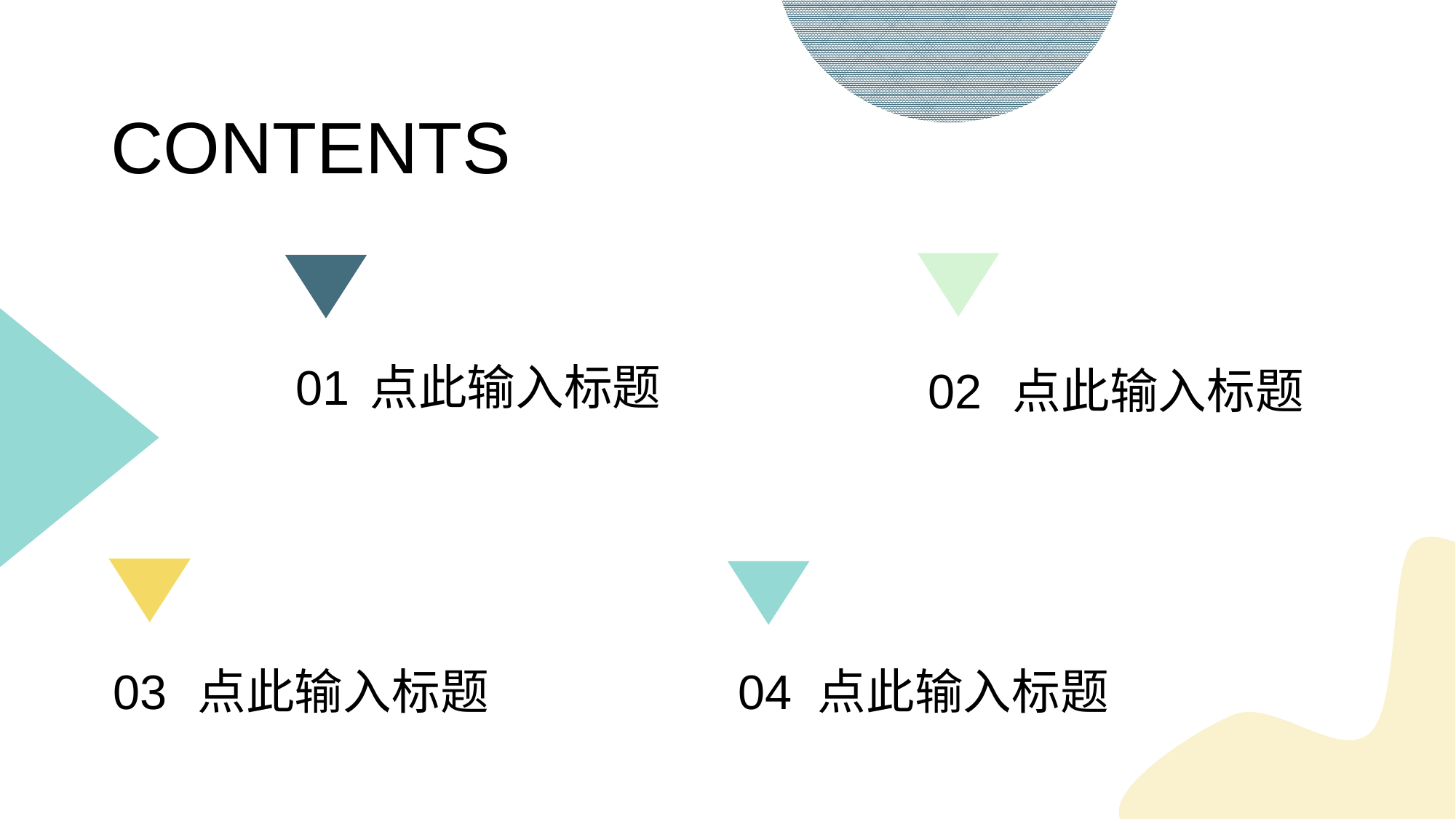

CONTENTS

01
点此输入标题
02
点此输入标题

03
点此输入标题
04
点此输入标题